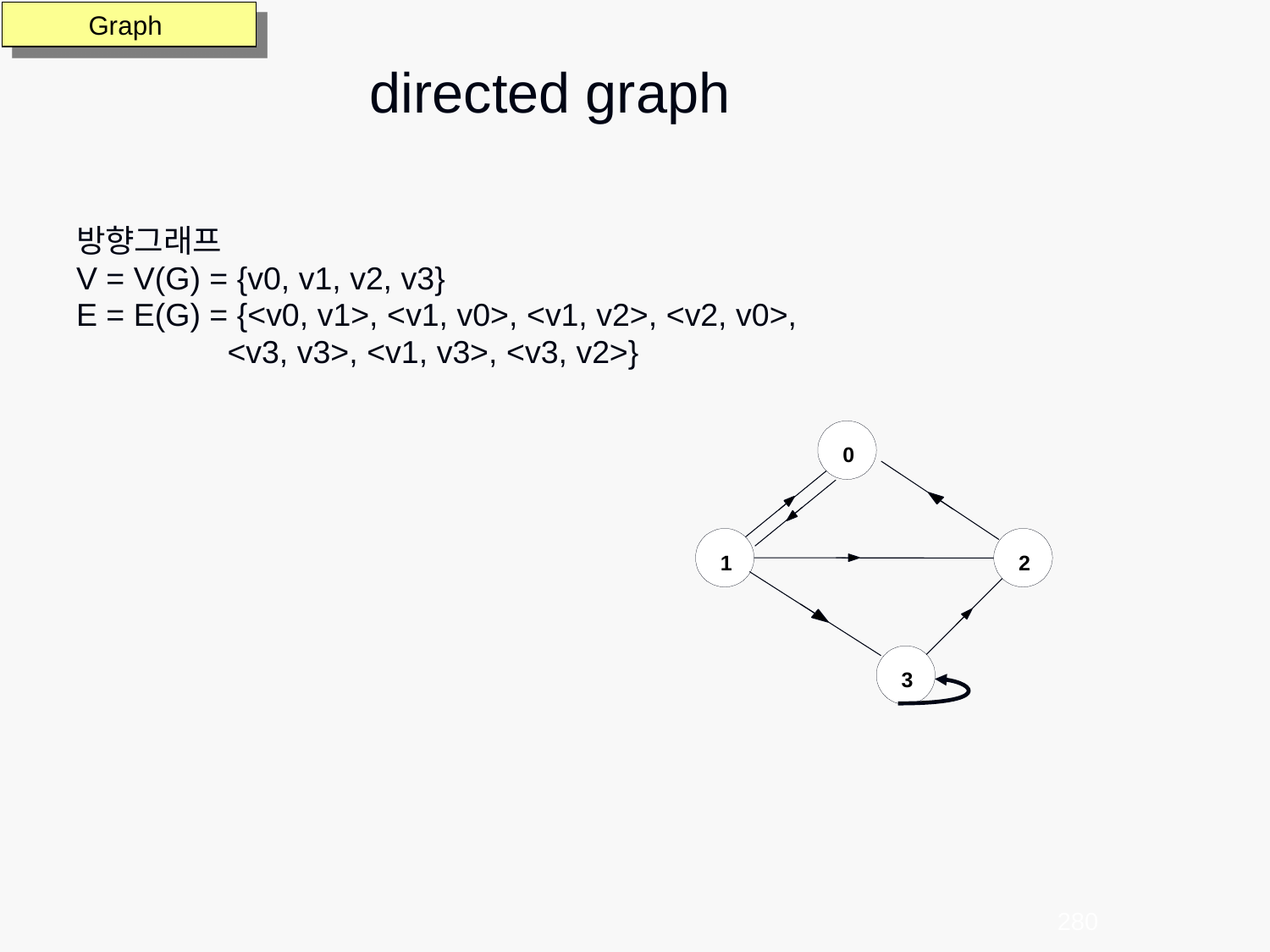

directed graph
Graph
방향그래프
V = V(G) = {v0, v1, v2, v3}
E = E(G) = {<v0, v1>, <v1, v0>, <v1, v2>, <v2, v0>,
                 <v3, v3>, <v1, v3>, <v3, v2>}

0

1
2

3
280